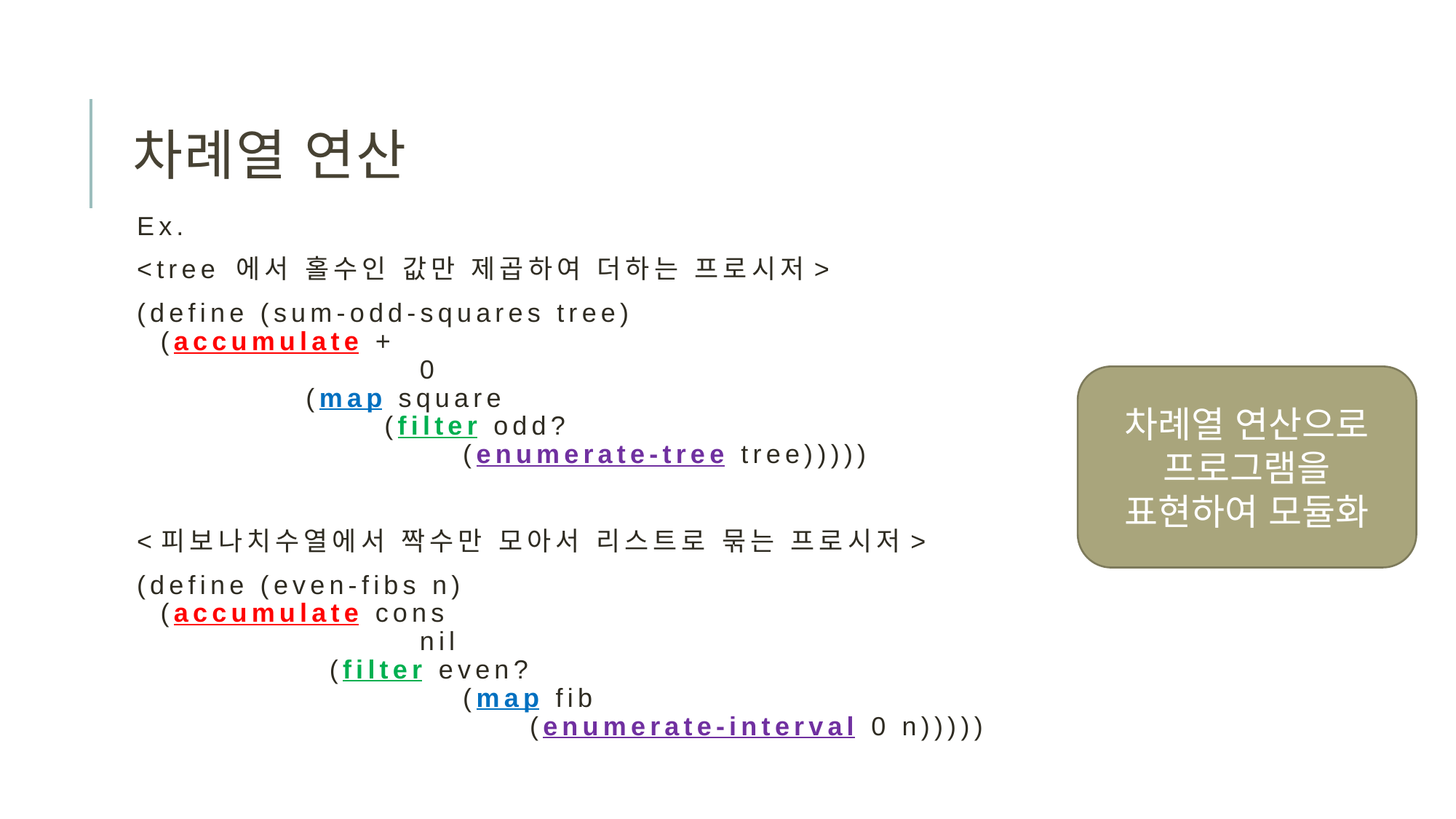

# 차례열 연산
Ex.
<tree 에서 홀수인 값만 제곱하여 더하는 프로시저>
(define (sum-odd-squares tree)
  (accumulate +
              	    0
             	 (map square
                  	 (filter odd?
                          		 (enumerate-tree tree)))))

<피보나치수열에서 짝수만 모아서 리스트로 묶는 프로시저>
(define (even-fibs n)
  (accumulate cons
              	    nil
           	   (filter even?
                     	 (map fib
                           	(enumerate-interval 0 n)))))
차례열 연산으로 프로그램을 표현하여 모듈화